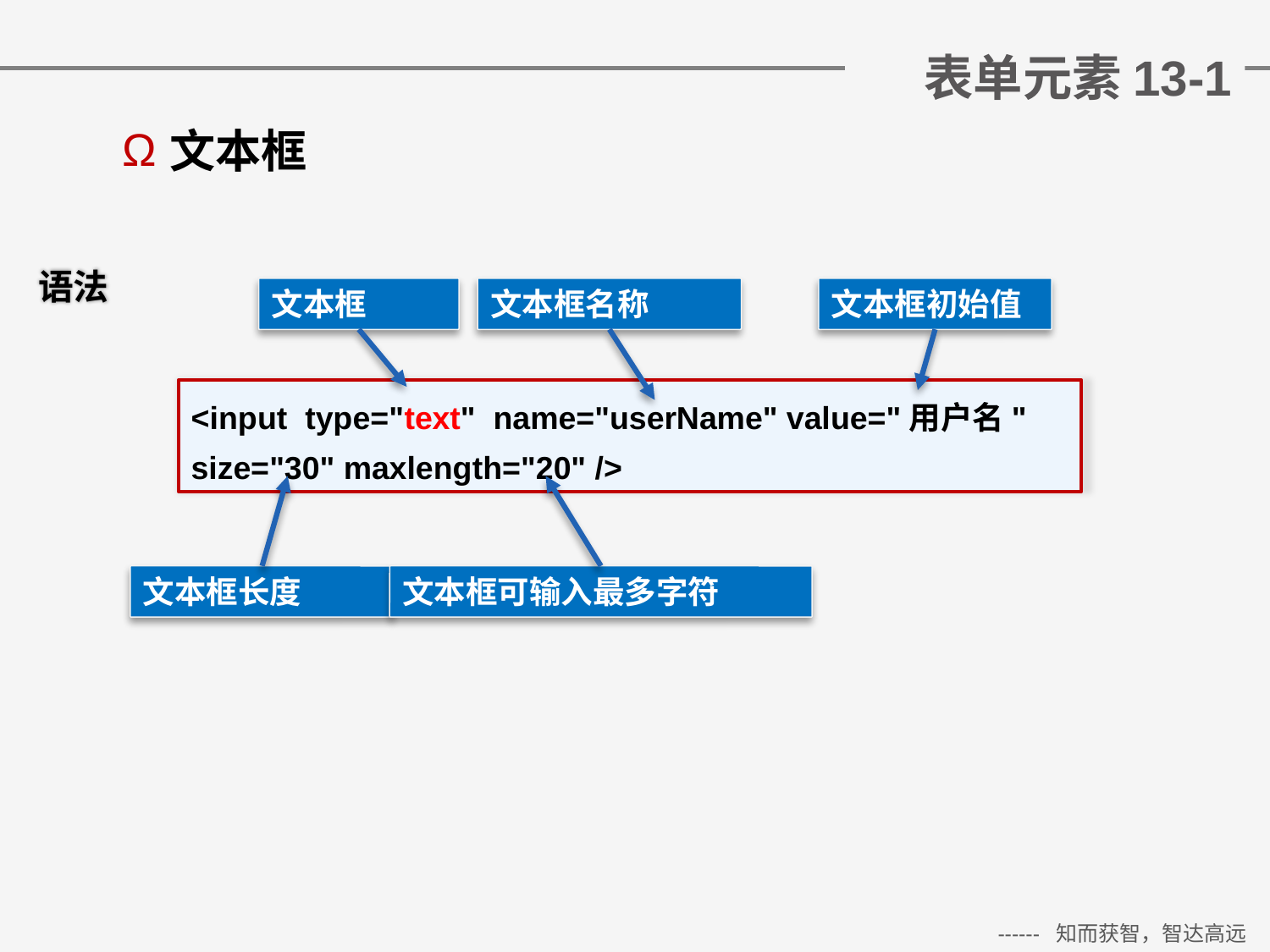

# 表单元素13-1
文本框
语法
文本框
文本框名称
文本框初始值
<input  type="text"  name="userName" value="用户名" size="30" maxlength="20" />
文本框长度
文本框可输入最多字符